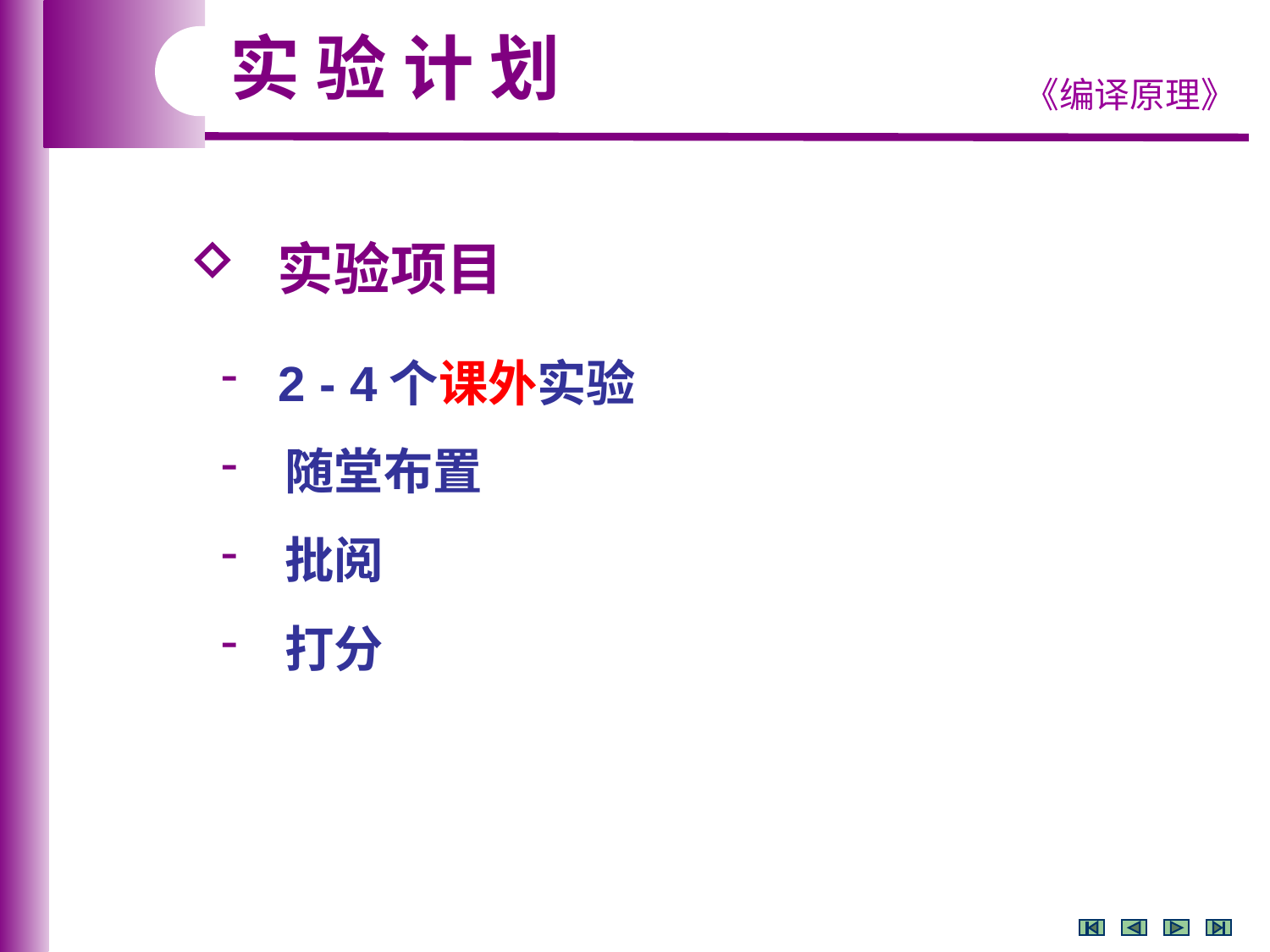

实 验 计 划

  实验项目

  2 - 4个课外实验
  随堂布置
  批阅
  打分